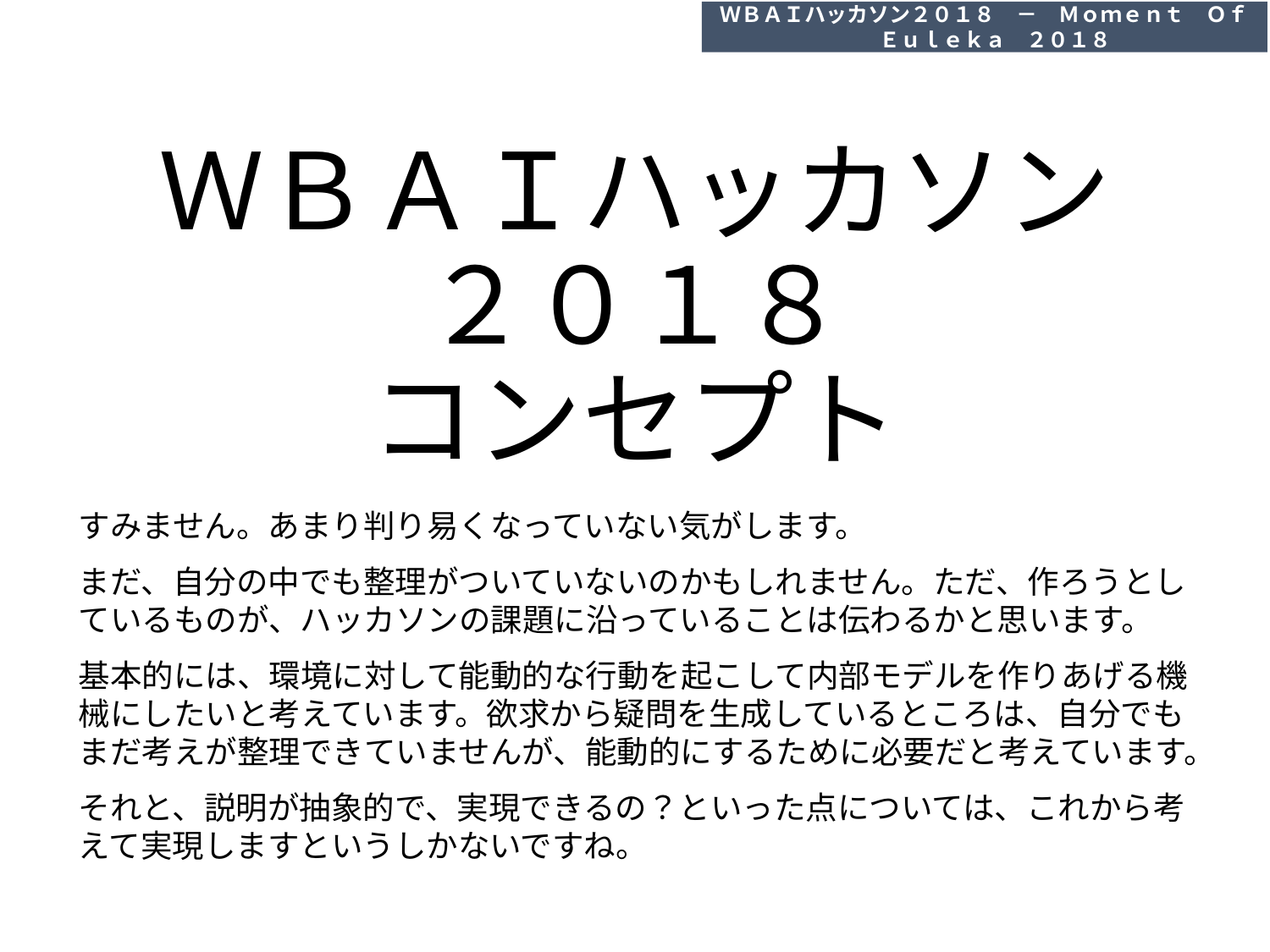

# ＷＢＡＩハッカソン２０１８ コンセプト
すみません。あまり判り易くなっていない気がします。
まだ、自分の中でも整理がついていないのかもしれません。ただ、作ろうとしているものが、ハッカソンの課題に沿っていることは伝わるかと思います。
基本的には、環境に対して能動的な行動を起こして内部モデルを作りあげる機械にしたいと考えています。欲求から疑問を生成しているところは、自分でもまだ考えが整理できていませんが、能動的にするために必要だと考えています。
それと、説明が抽象的で、実現できるの？といった点については、これから考えて実現しますというしかないですね。